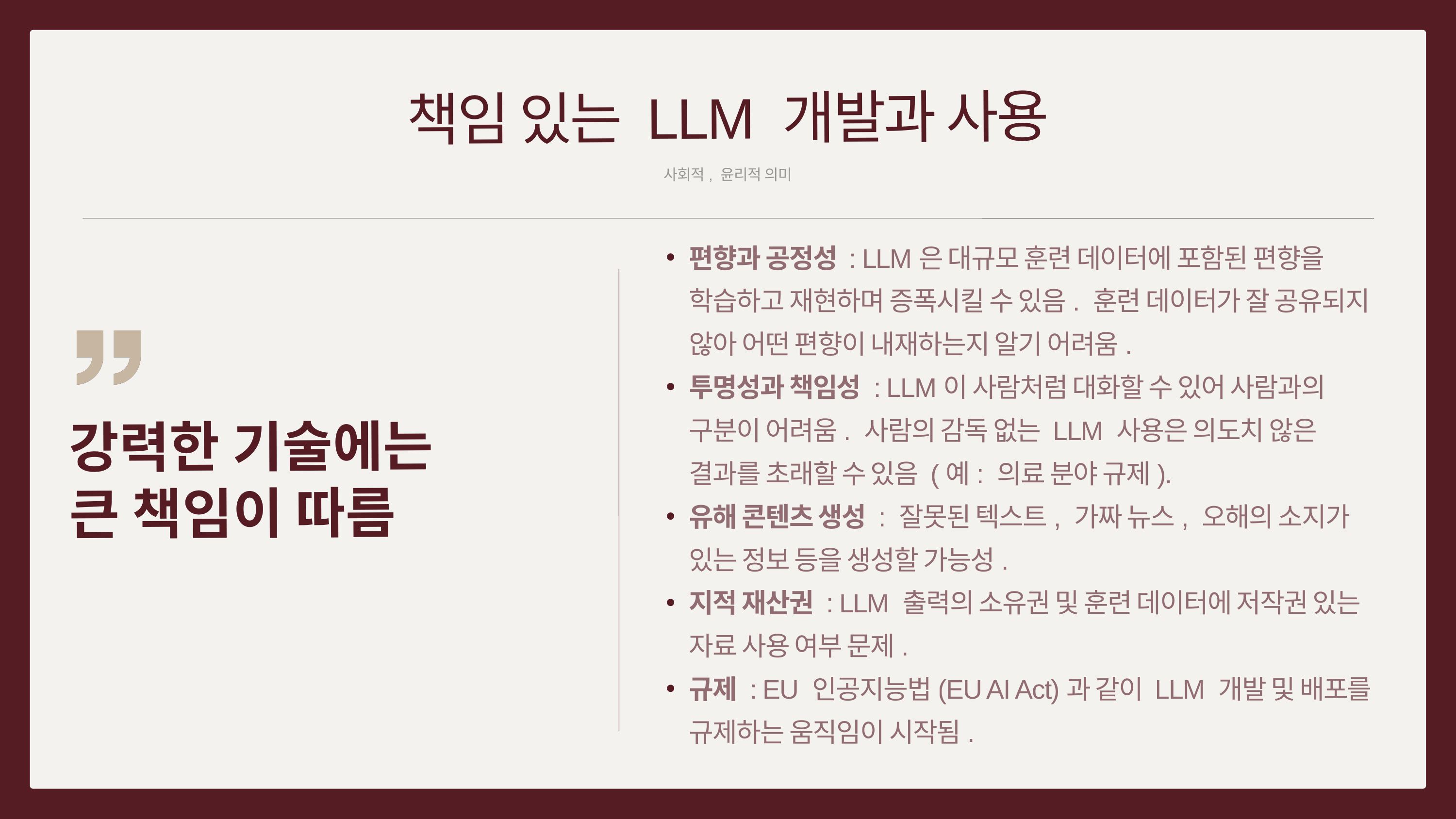

책임 있는 LLM 개발과 사용
사회적, 윤리적 의미

편향과 공정성 : LLM은 대규모 훈련 데이터에 포함된 편향을 학습하고 재현하며 증폭시킬 수 있음. 훈련 데이터가 잘 공유되지 않아 어떤 편향이 내재하는지 알기 어려움.
투명성과 책임성 : LLM이 사람처럼 대화할 수 있어 사람과의 구분이 어려움. 사람의 감독 없는 LLM 사용은 의도치 않은 결과를 초래할 수 있음 (예: 의료 분야 규제).
유해 콘텐츠 생성 : 잘못된 텍스트, 가짜 뉴스, 오해의 소지가 있는 정보 등을 생성할 가능성.
지적 재산권 : LLM 출력의 소유권 및 훈련 데이터에 저작권 있는 자료 사용 여부 문제.
규제 : EU 인공지능법(EU AI Act)과 같이 LLM 개발 및 배포를 규제하는 움직임이 시작됨.

강력한 기술에는
큰 책임이 따름